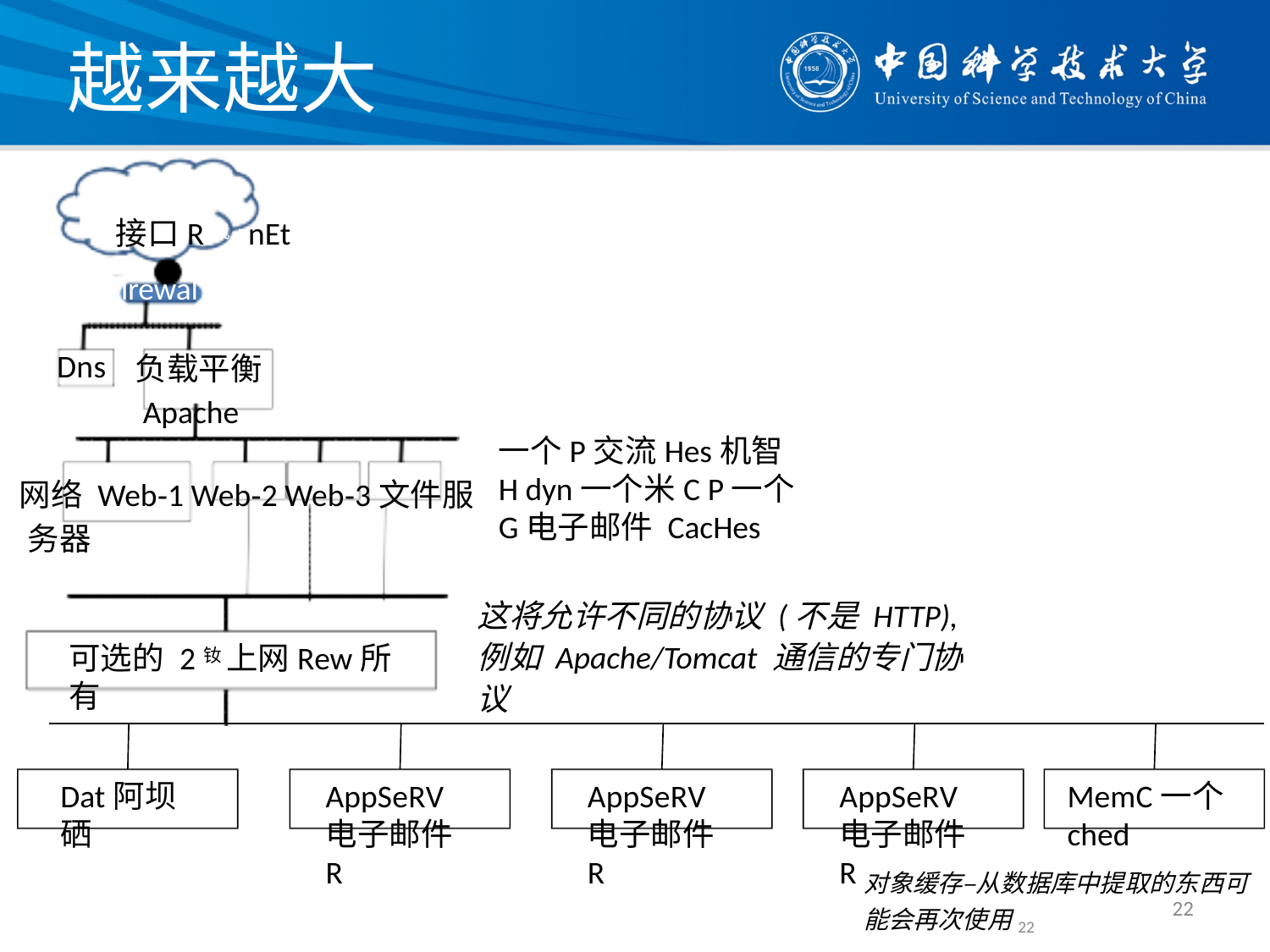

# 越来越大

接口R我nnEt

irewal我
负载平衡 Apache
Dns
一个P交流Hes机智H dyn一个米C P一个G电子邮件 CacHes
网络 Web‐1 Web‐2 Web‐3文件服务器
这将允许不同的协议 (不是 HTTP), 例如 Apache/Tomcat 通信的专门协议
可选的 2钕 上网Rew所有

Dat阿坝硒
AppSeRV电子邮件R
AppSeRV电子邮件R
AppSeRV电子邮件R
MemC一个ched
对象缓存–从数据库中提取的东西可能会再次使用22
22